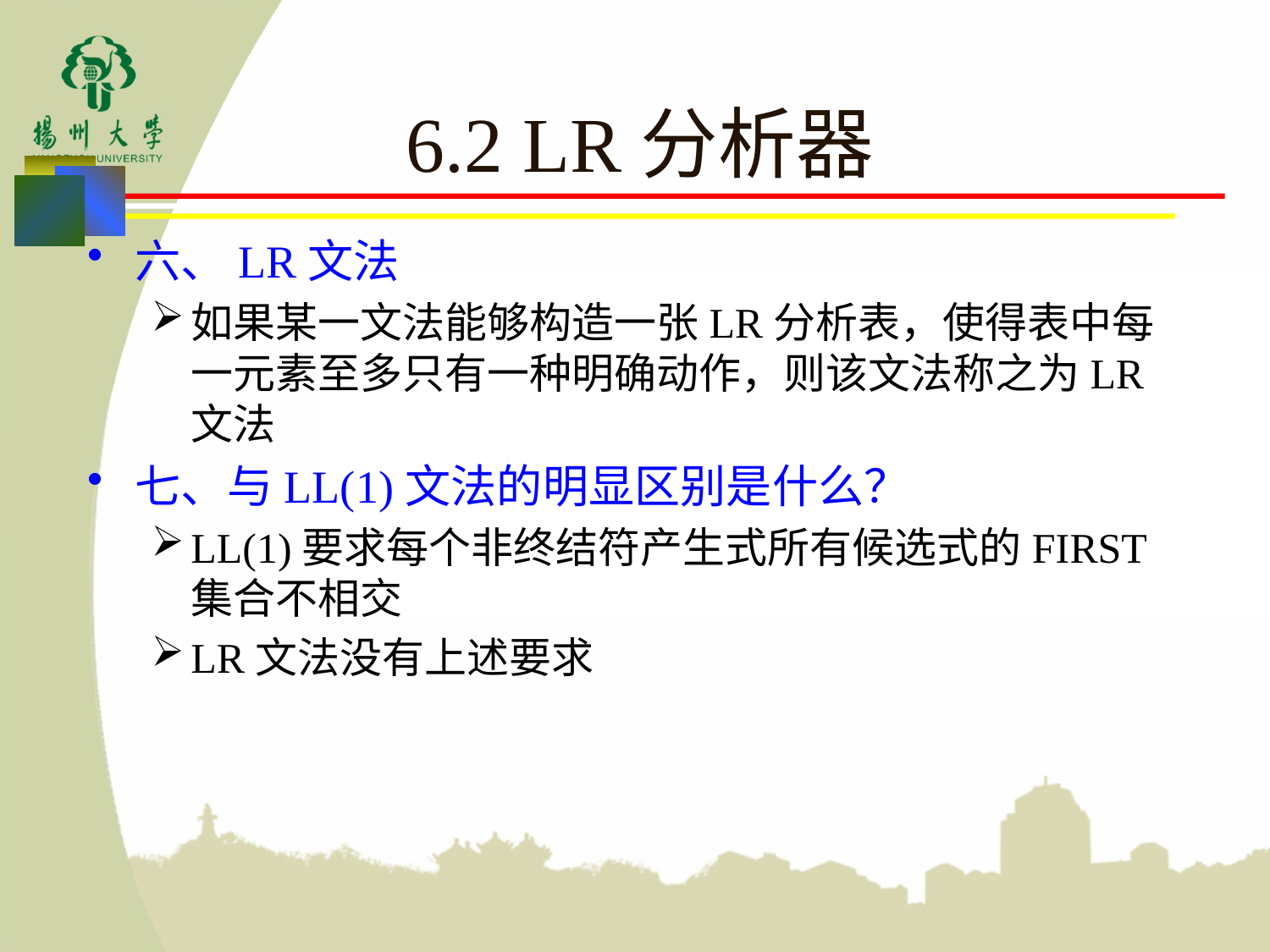

# 6.2 LR分析器
六、LR文法
如果某一文法能够构造一张LR分析表，使得表中每一元素至多只有一种明确动作，则该文法称之为LR文法
七、与LL(1)文法的明显区别是什么？
LL(1)要求每个非终结符产生式所有候选式的FIRST集合不相交
LR文法没有上述要求

31